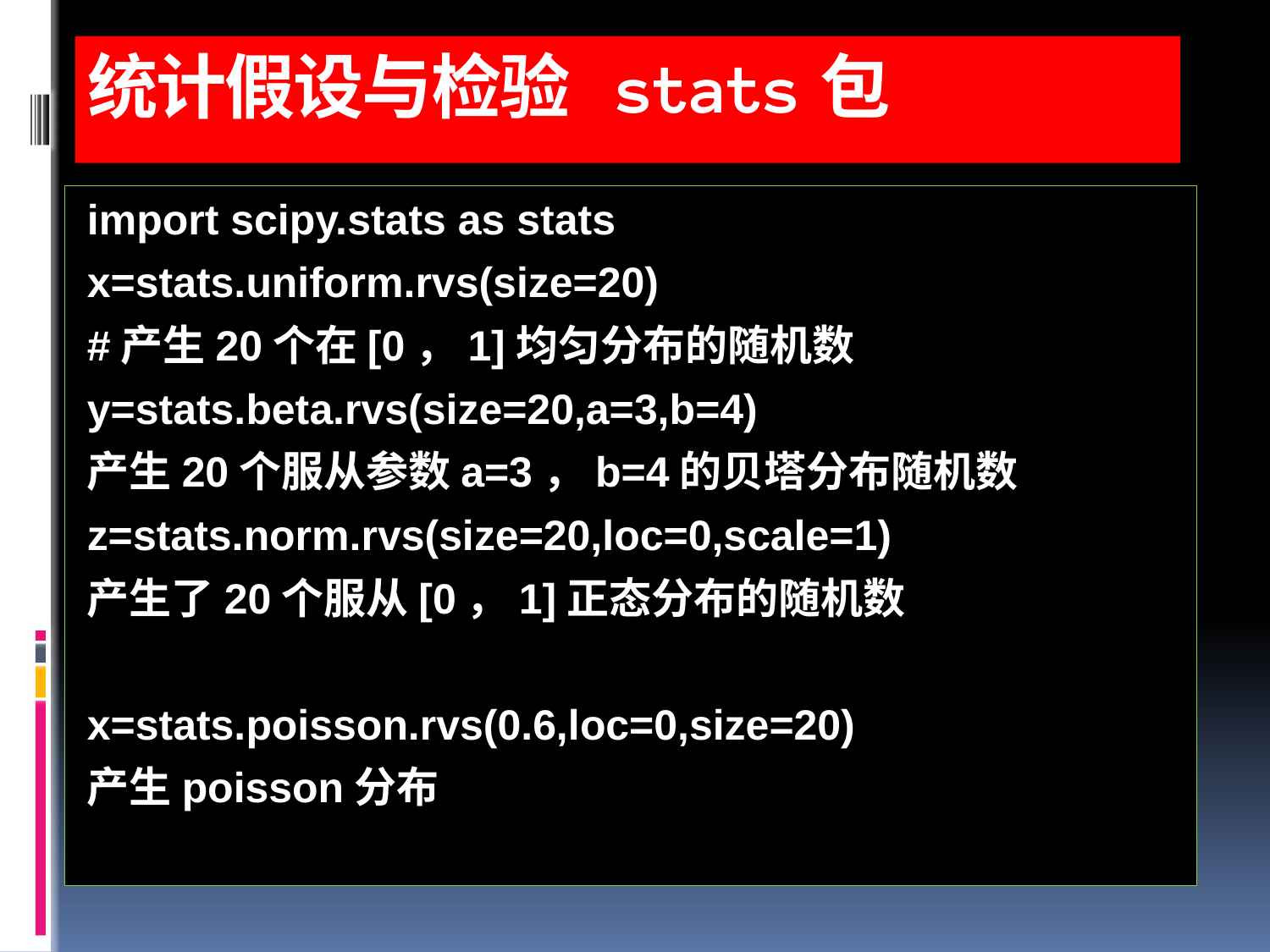

# 统计假设与检验  stats包
import scipy.stats as stats
x=stats.uniform.rvs(size=20)
#产生20个在[0，1]均匀分布的随机数
y=stats.beta.rvs(size=20,a=3,b=4)
产生20个服从参数a=3，b=4的贝塔分布随机数
z=stats.norm.rvs(size=20,loc=0,scale=1)
产生了20个服从[0，1]正态分布的随机数

x=stats.poisson.rvs(0.6,loc=0,size=20)
产生poisson分布